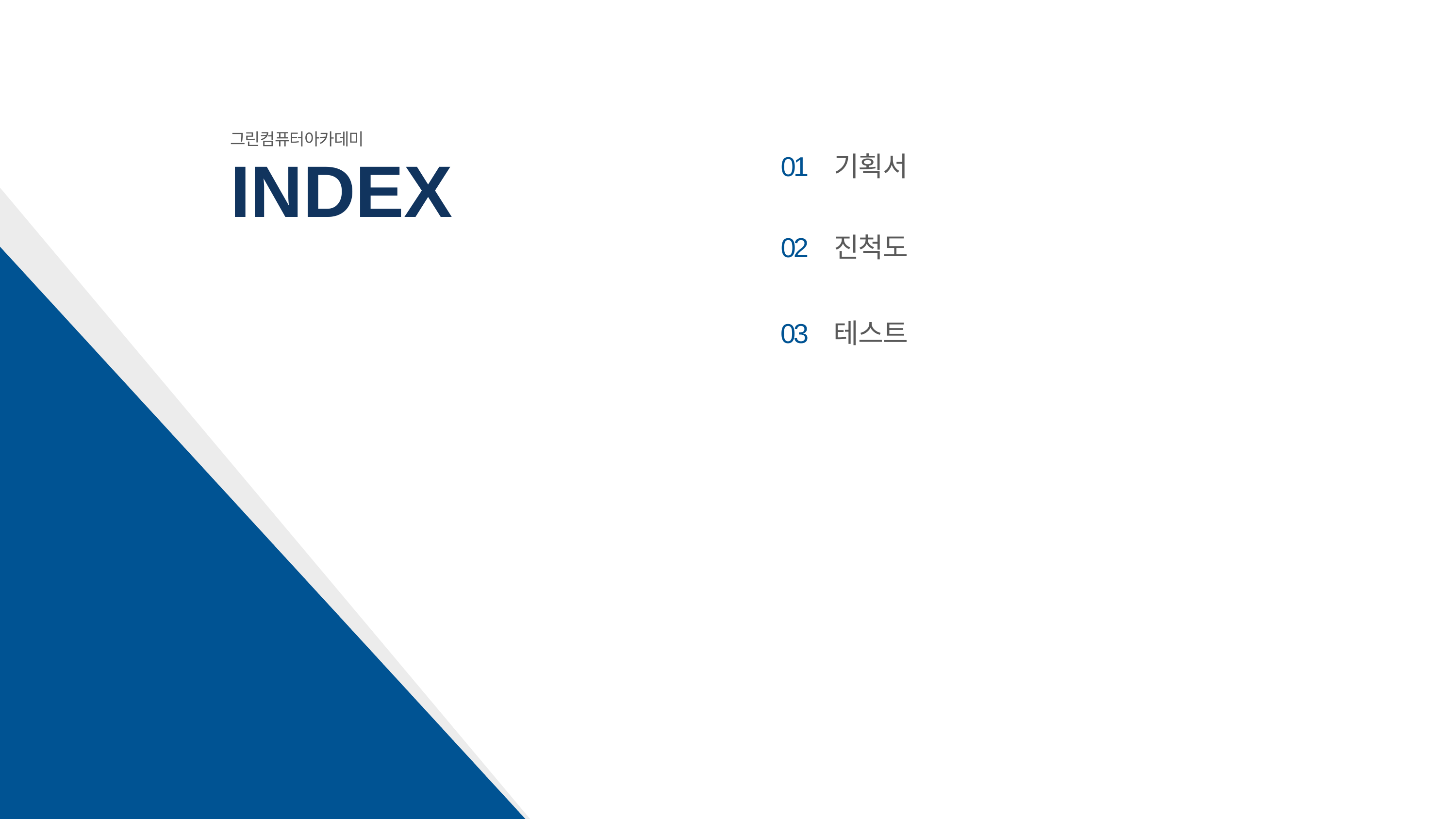

그린컴퓨터아카데미
INDEX
01
기획서
02
진척도
03
테스트